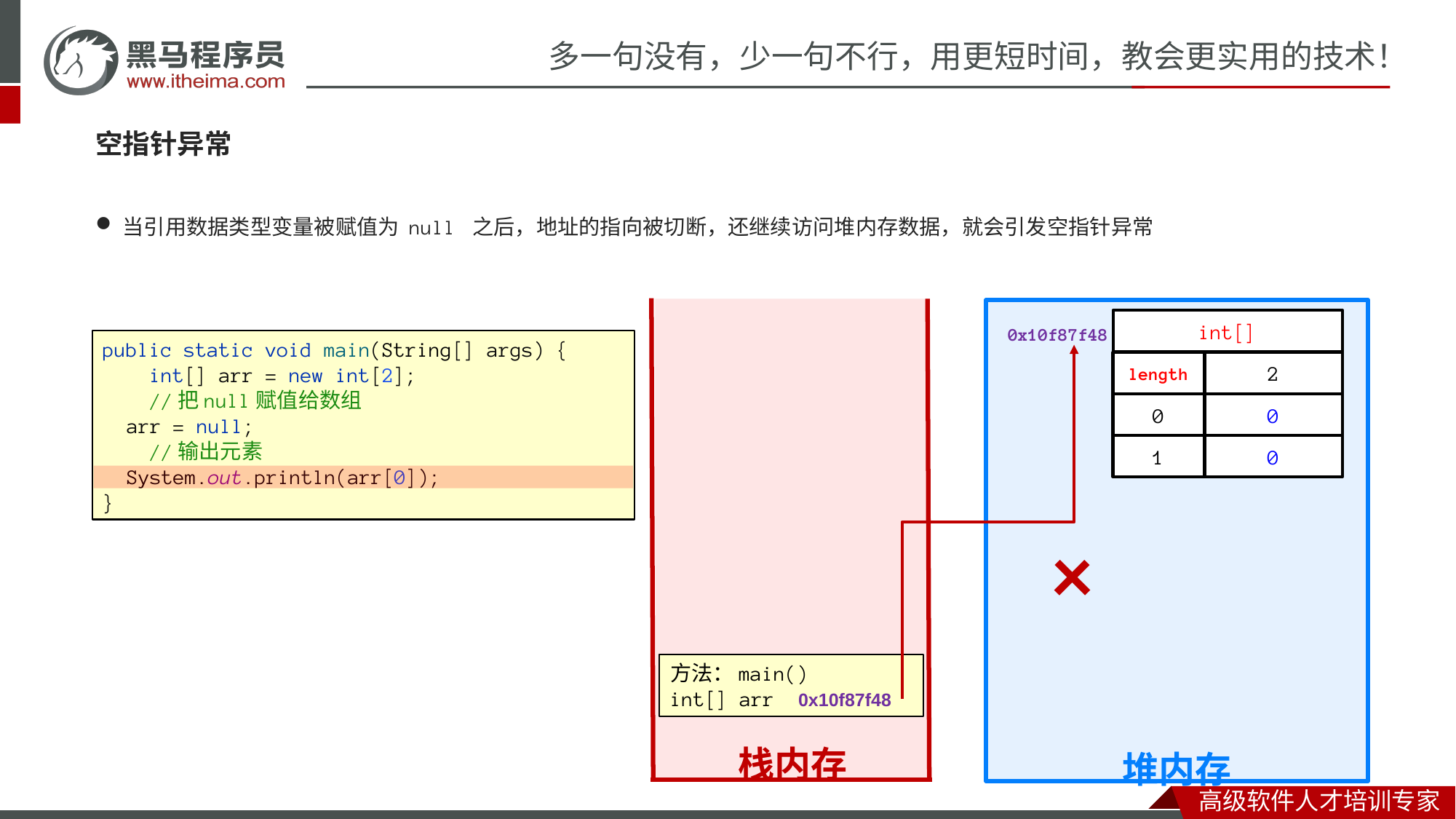

#
空指针异常
当引用数据类型变量被赋值为 null 之后，地址的指向被切断，还继续访问堆内存数据，就会引发空指针异常

栈内存

堆内存
int[]
0x10f87f48
public static void main(String[] args) {
    int[] arr = new int[2];
    //把null赋值给数组
    arr = null;
    //输出元素
    System.out.println(arr[0]);
}
length
2
0
0
1
0

×
方法：main()
int[] arr  0x10f87f48